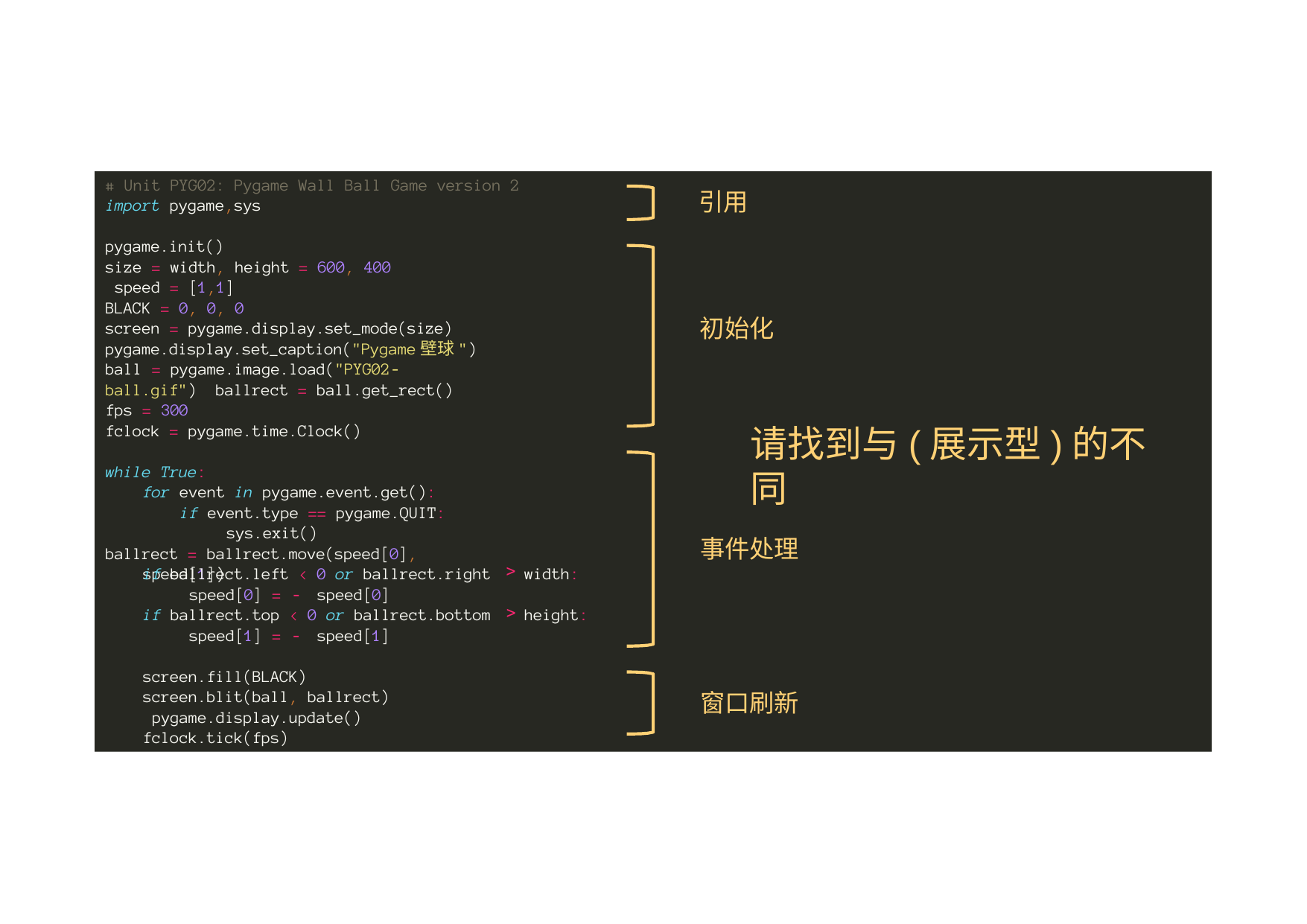

# Unit PYG02: Pygame Wall Ball Game version 2
import pygame,sys
引用

pygame.init()
size = width, height = 600, 400  speed = [1,1]
BLACK = 0, 0, 0
screen = pygame.display.set_mode(size)  pygame.display.set_caption("Pygame壁球")  ball = pygame.image.load("PYG02‐ball.gif")  ballrect = ball.get_rect()
fps = 300
fclock = pygame.time.Clock()
初始化
请找到与(展示型)的不同
while True:
for event in pygame.event.get():
if event.type == pygame.QUIT:  sys.exit()
ballrect = ballrect.move(speed[0], speed[1])
事件处理
if ballrect.left < 0 or ballrect.right  speed[0] = ‐ speed[0]
if ballrect.top < 0 or ballrect.bottom  speed[1] = ‐ speed[1]
width:
height:
screen.fill(BLACK)  screen.blit(ball, ballrect)  pygame.display.update()  fclock.tick(fps)
窗口刷新